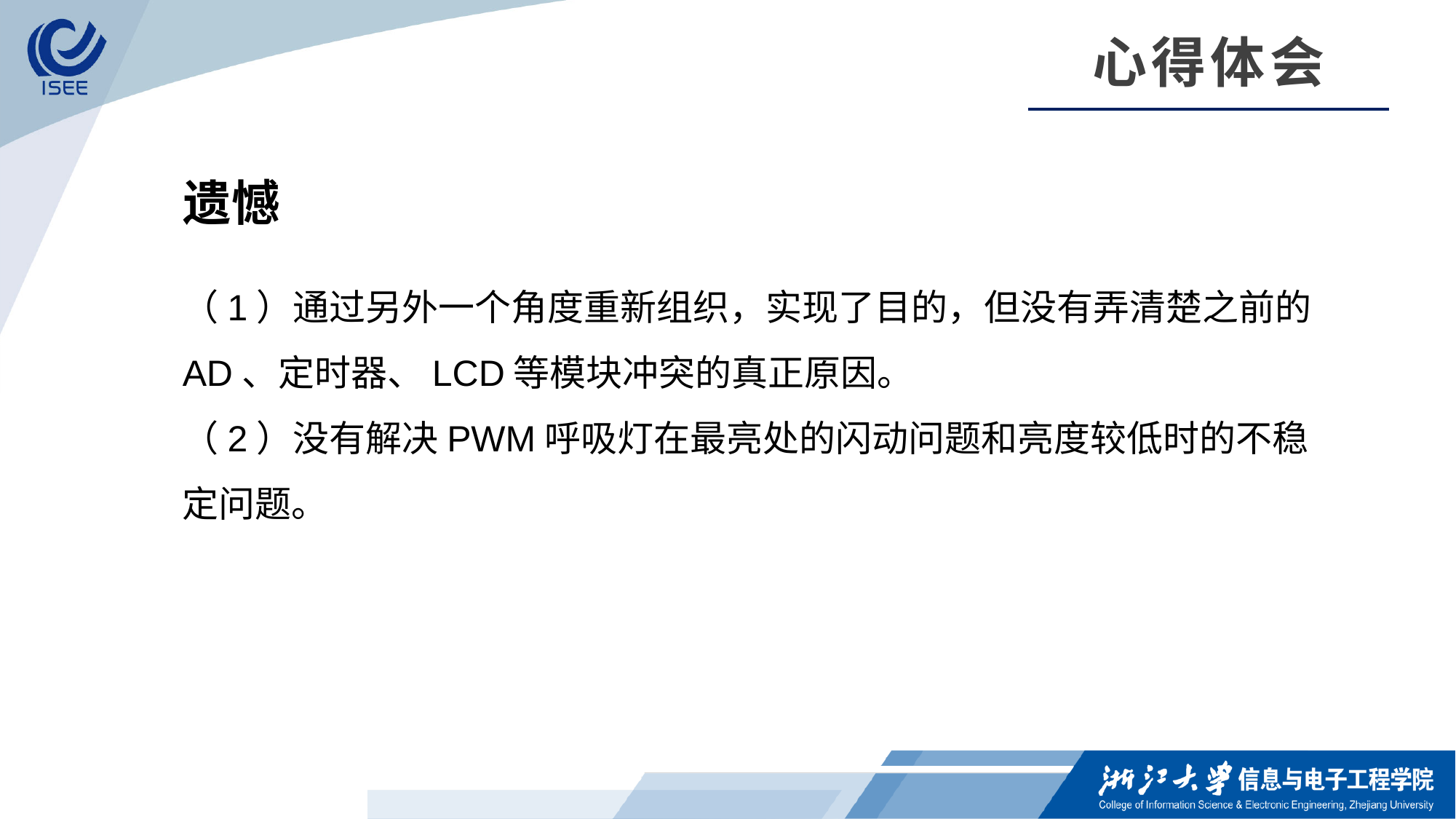

心得体会
遗憾
（1）通过另外一个角度重新组织，实现了目的，但没有弄清楚之前的AD、定时器、LCD等模块冲突的真正原因。
（2）没有解决PWM呼吸灯在最亮处的闪动问题和亮度较低时的不稳定问题。